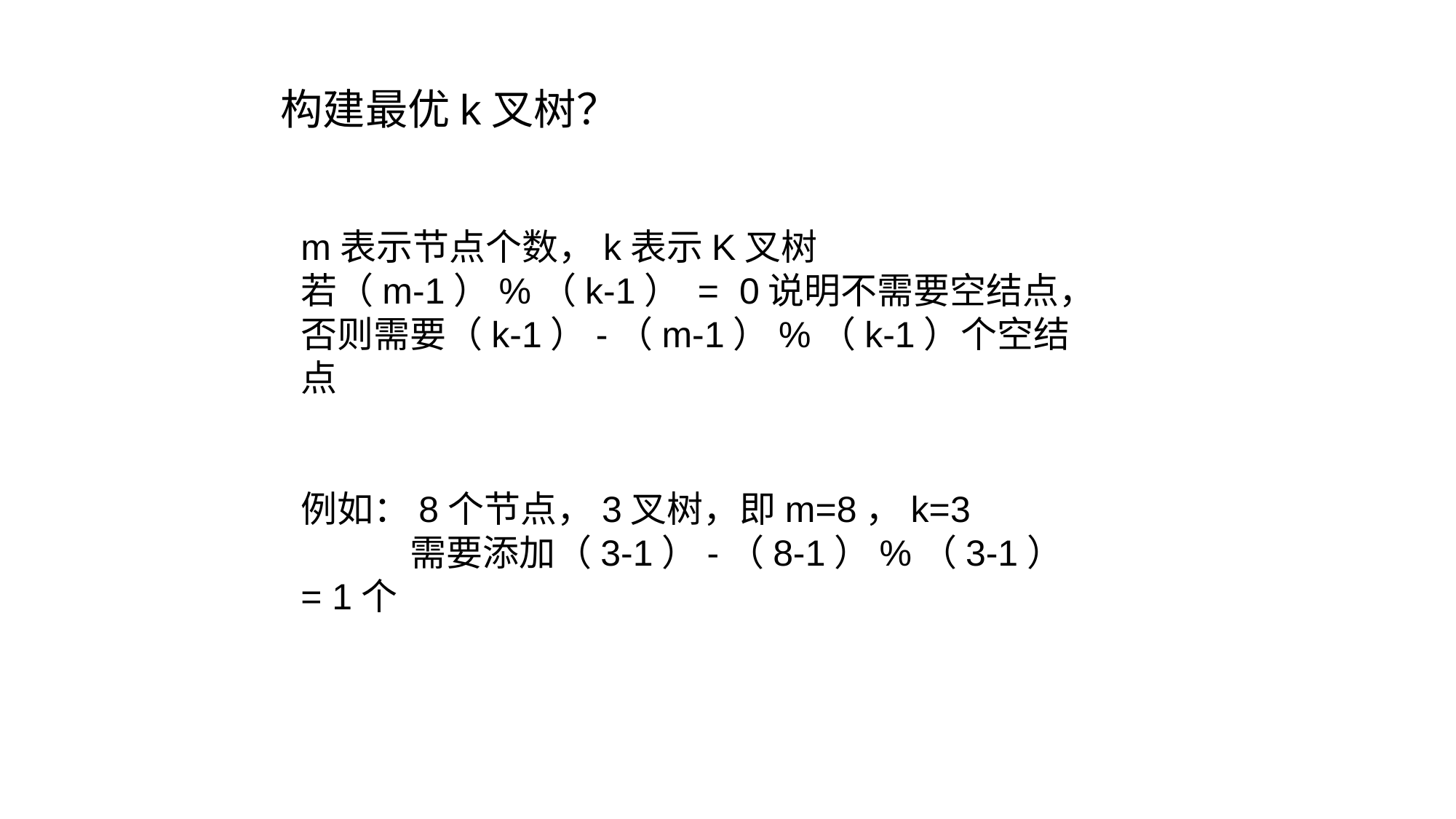

构建最优k叉树？
m表示节点个数，k表示K叉树
若（m-1）%（k-1） =  0说明不需要空结点，
否则需要（k-1）-（m-1）%（k-1）个空结点

例如：8个节点，3叉树，即m=8，k=3
	需要添加（3-1）-（8-1）%（3-1）= 1个